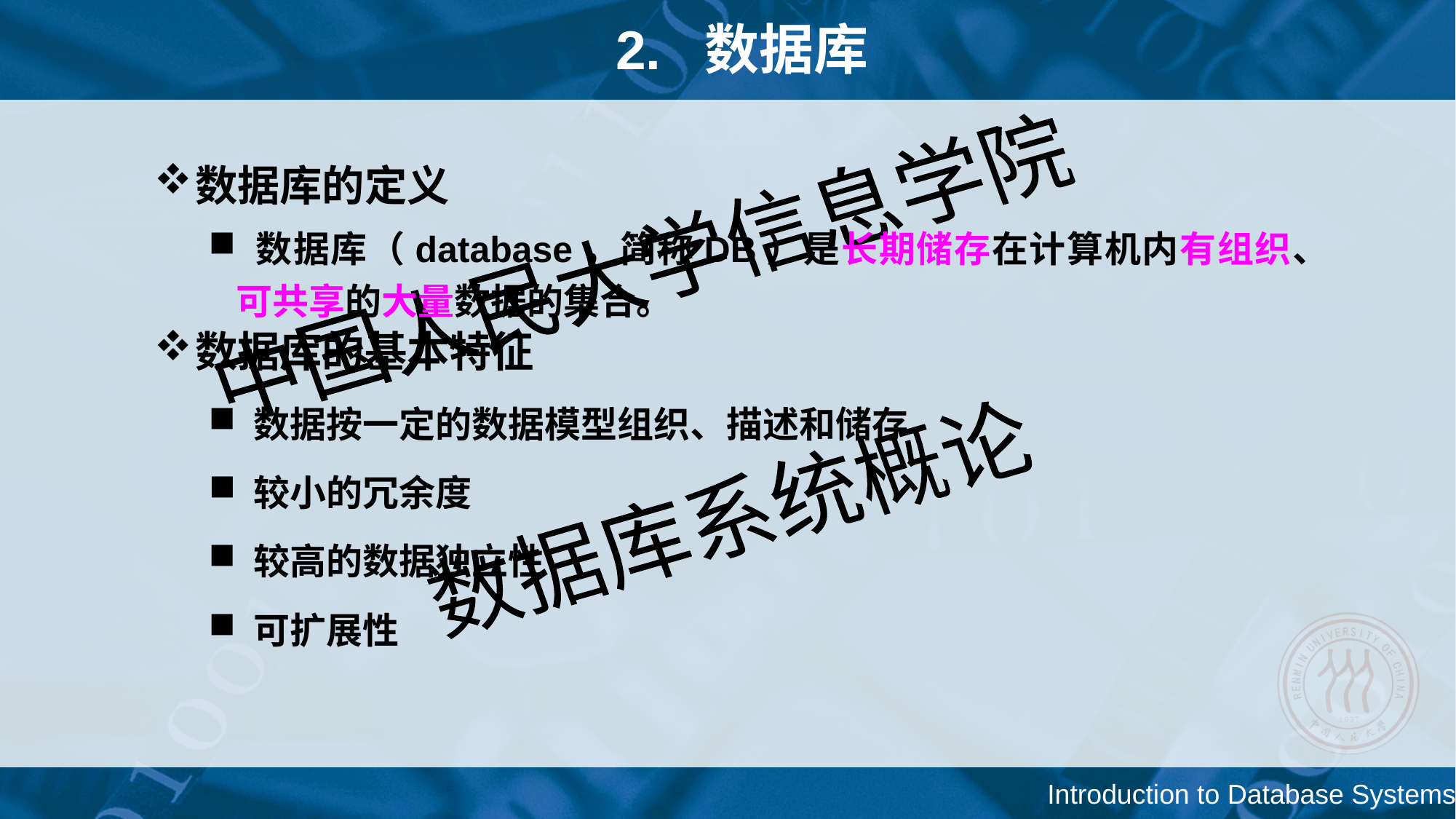

# 2.  数据库
数据库的定义
 数据库（database，简称DB）是长期储存在计算机内有组织、可共享的大量数据的集合。
数据库的基本特征
 数据按一定的数据模型组织、描述和储存
 较小的冗余度
 较高的数据独立性
 可扩展性